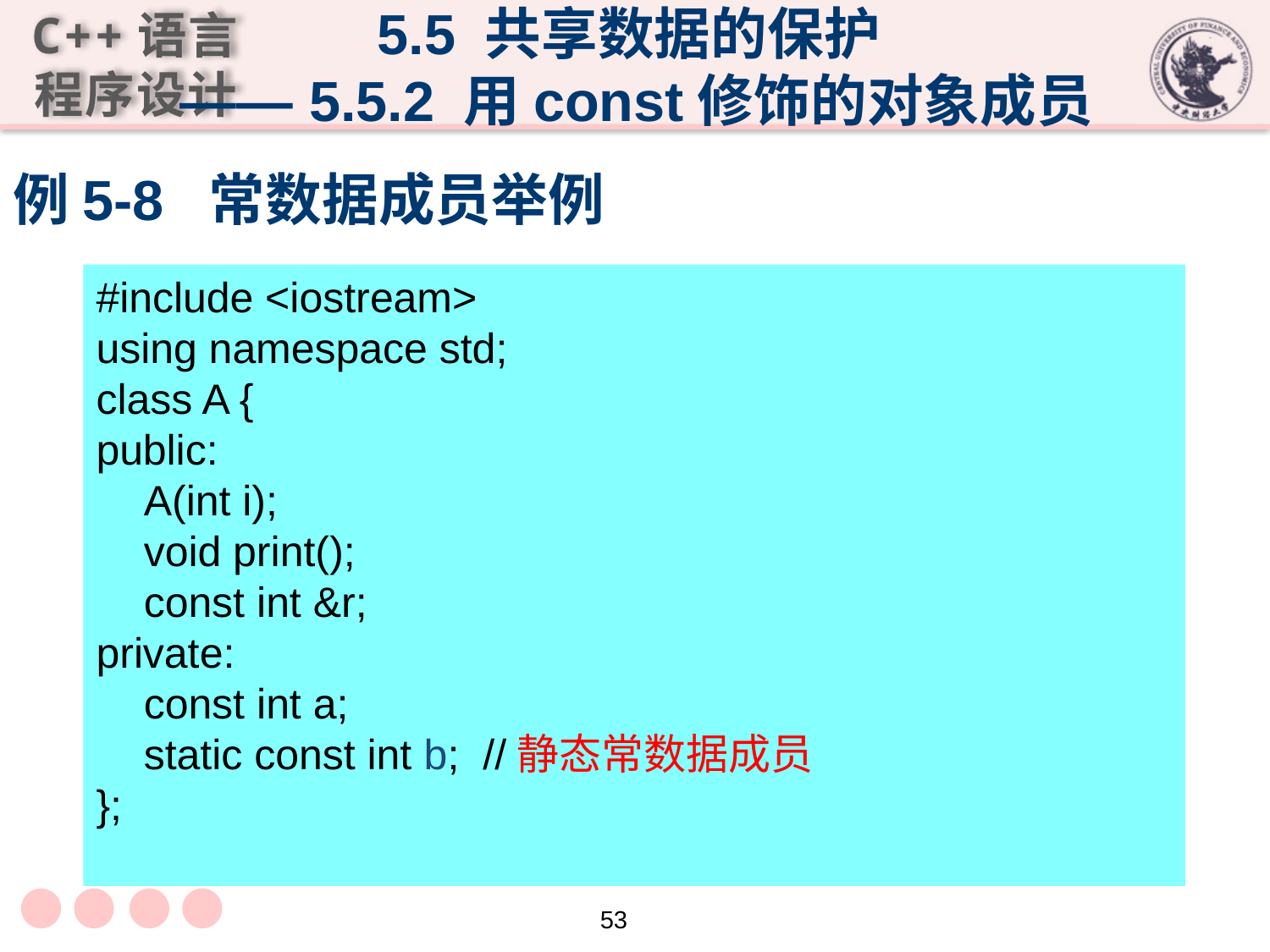

5.5 共享数据的保护
 —— 5.5.2 用const修饰的对象成员
# 例5-8  常数据成员举例
#include <iostream>
using namespace std;
class A {
public:
	A(int i);
	void print();
	const int &r;
private:
	const int a;
	static const int b;  //静态常数据成员
};
53